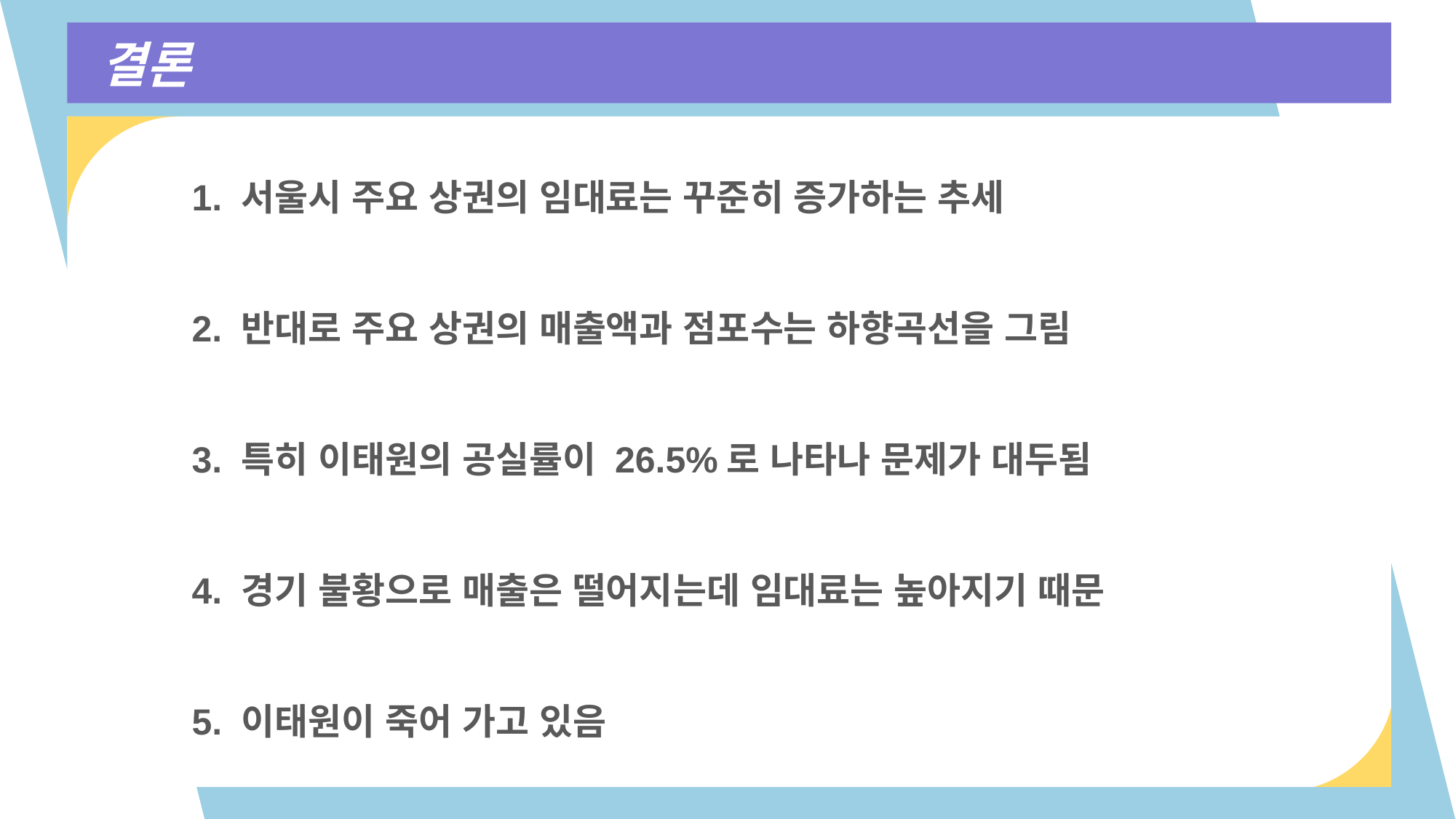

결론

1. 서울시 주요 상권의 임대료는 꾸준히 증가하는 추세

2. 반대로 주요 상권의 매출액과 점포수는 하향곡선을 그림

3. 특히 이태원의 공실률이 26.5%로 나타나 문제가 대두됨

4. 경기 불황으로 매출은 떨어지는데 임대료는 높아지기 때문

5. 이태원이 죽어 가고 있음